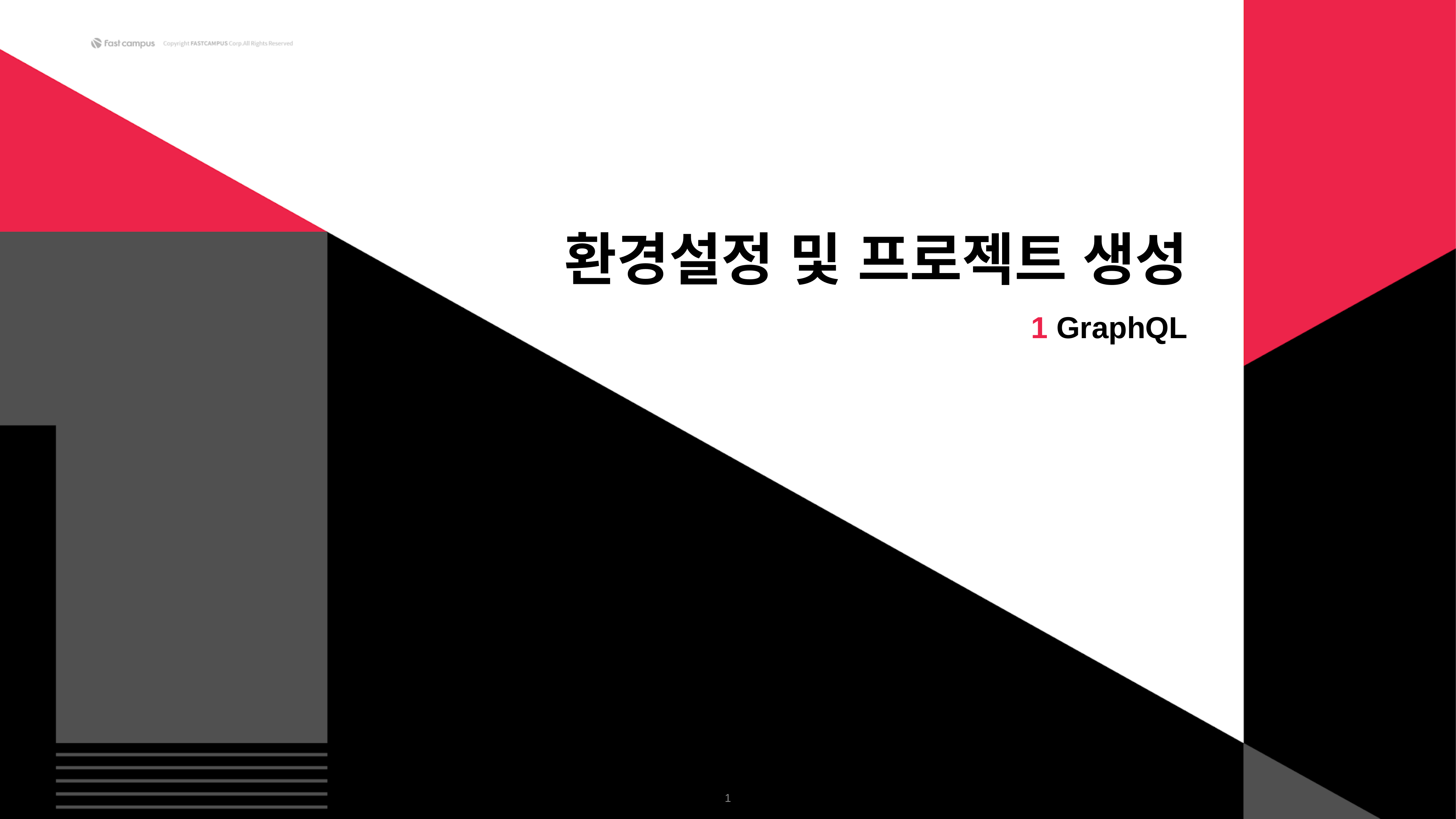

환경설정 및 프로젝트 생성

1 GraphQL
1